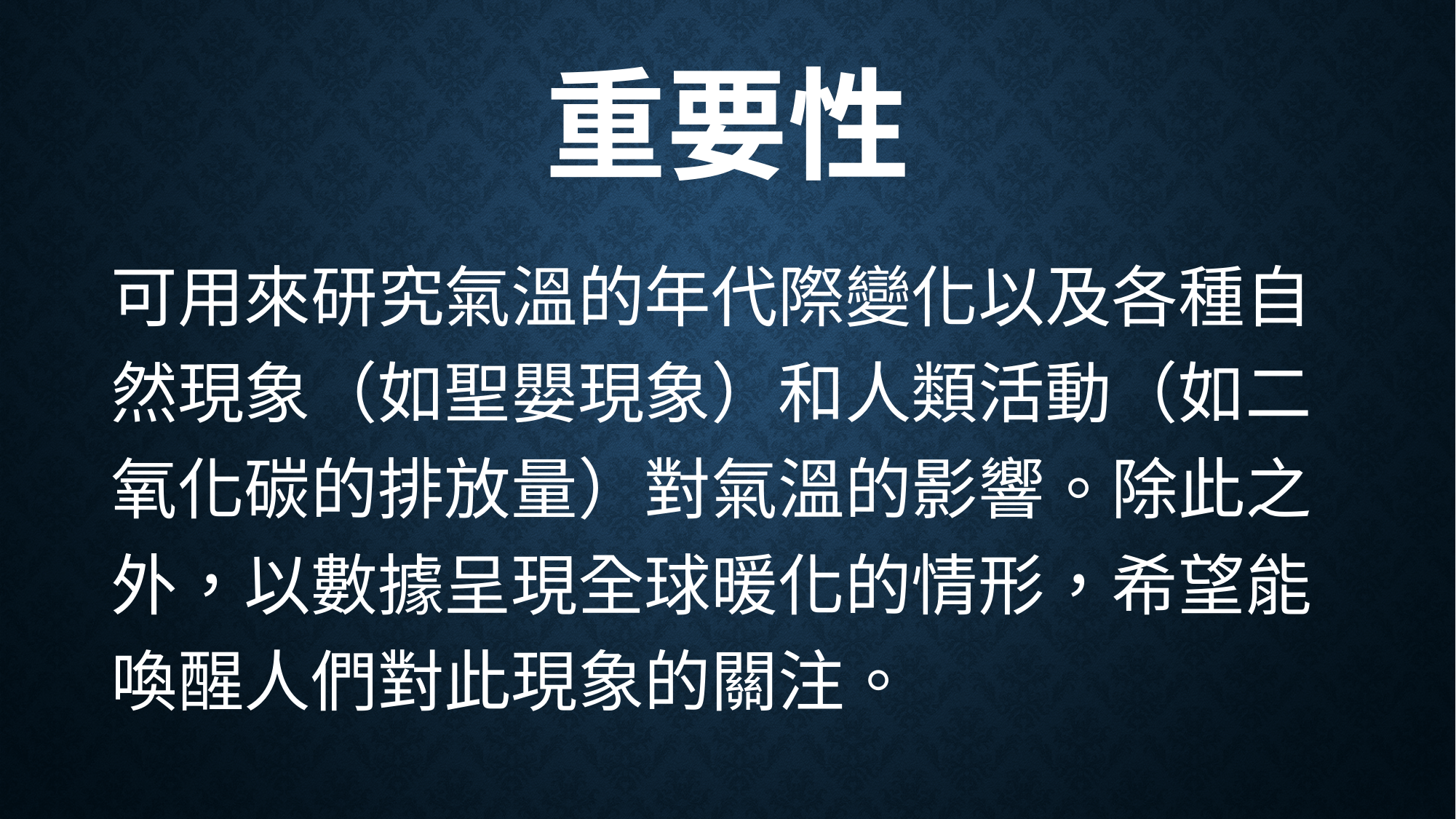

# 重要性
可用來研究氣溫的年代際變化以及各種自然現象（如聖嬰現象）和人類活動（如二氧化碳的排放量）對氣溫的影響。除此之外，以數據呈現全球暖化的情形，希望能喚醒人們對此現象的關注。